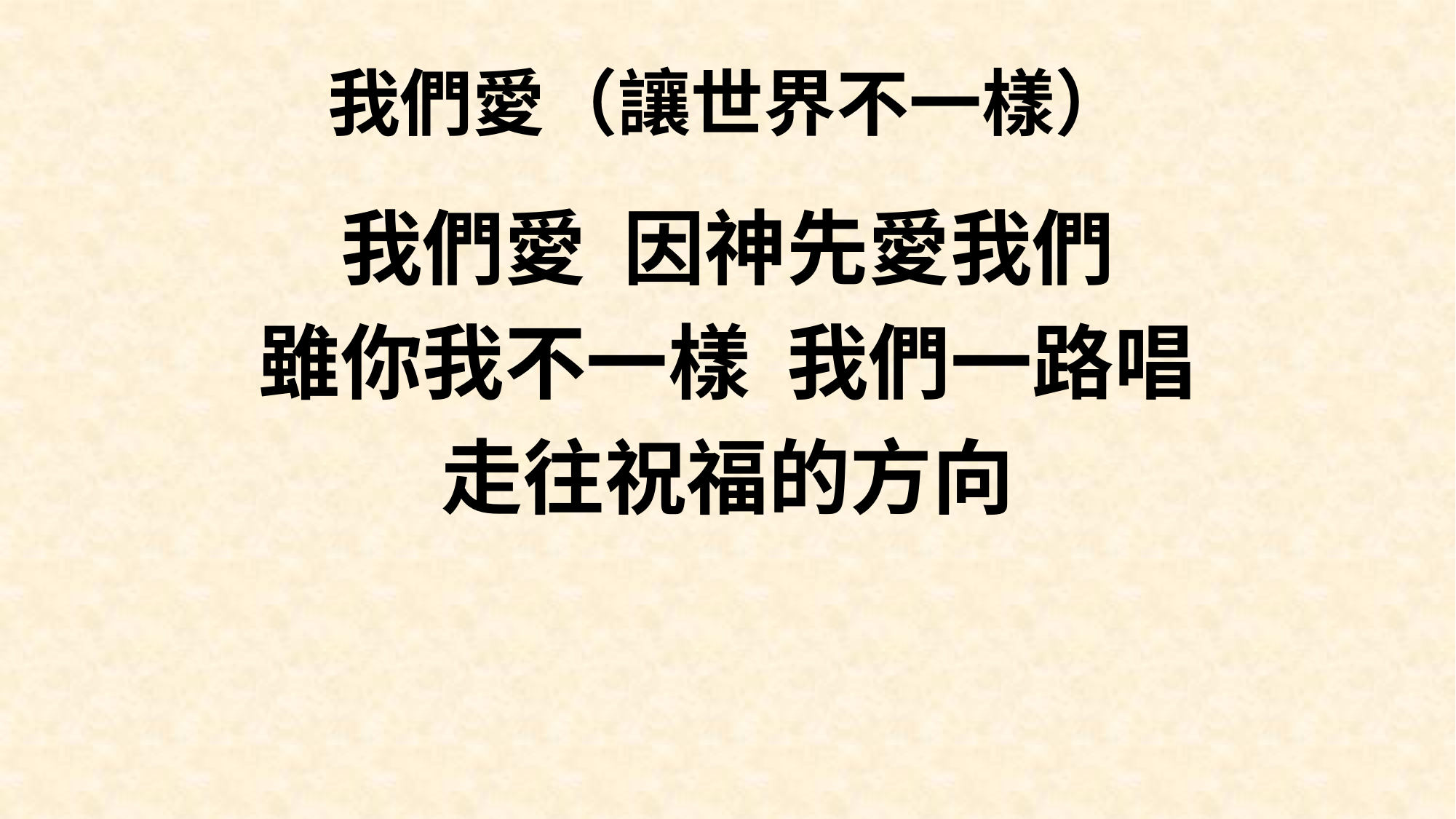

# 我們愛（讓世界不一樣）
我們愛  因神先愛我們
雖你我不一樣  我們一路唱
走往祝福的方向